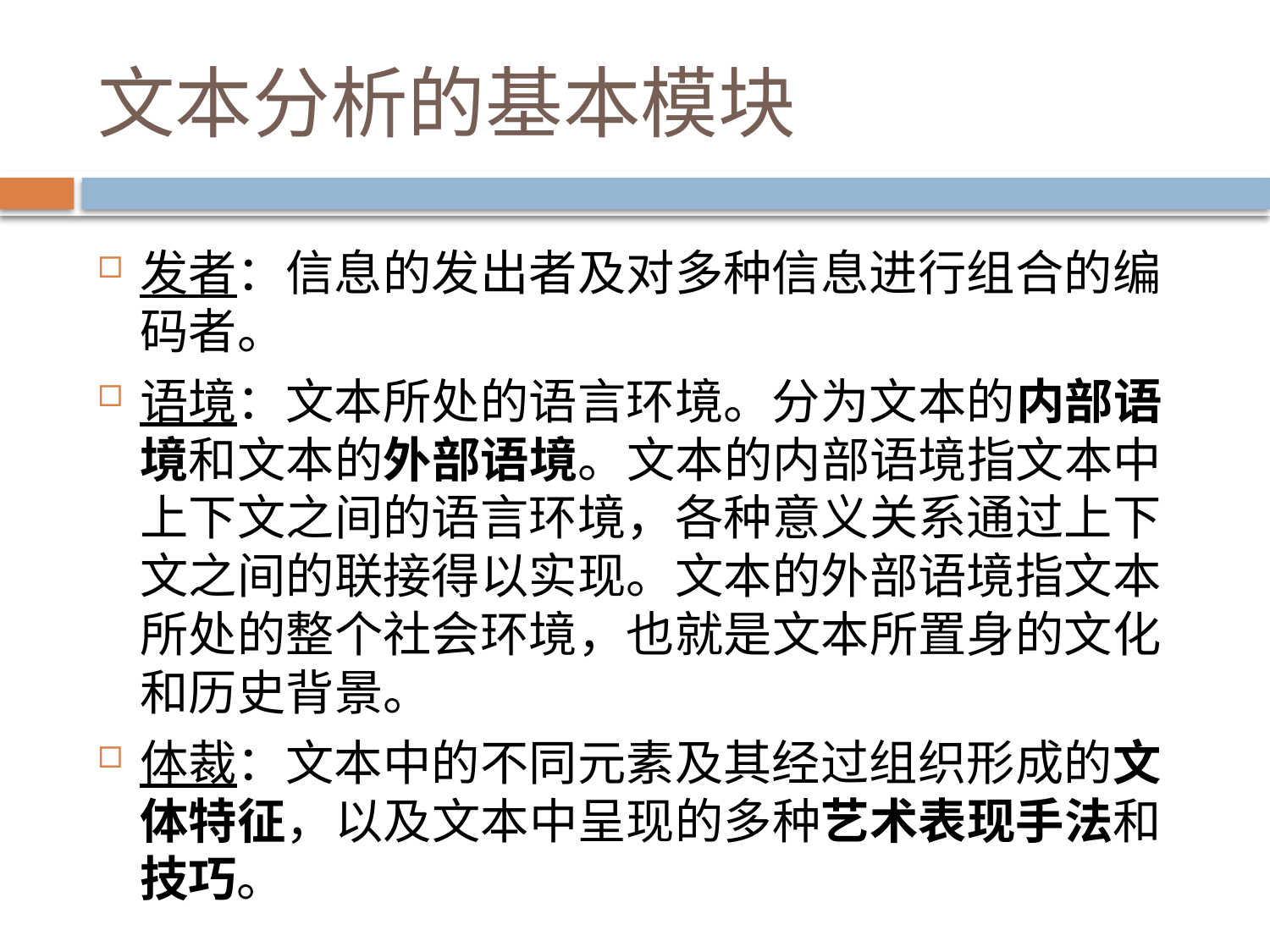

# 文本分析的基本模块
发者：信息的发出者及对多种信息进行组合的编码者。
语境：文本所处的语言环境。分为文本的内部语境和文本的外部语境。文本的内部语境指文本中上下文之间的语言环境，各种意义关系通过上下文之间的联接得以实现。文本的外部语境指文本所处的整个社会环境，也就是文本所置身的文化和历史背景。
体裁：文本中的不同元素及其经过组织形成的文体特征，以及文本中呈现的多种艺术表现手法和技巧。